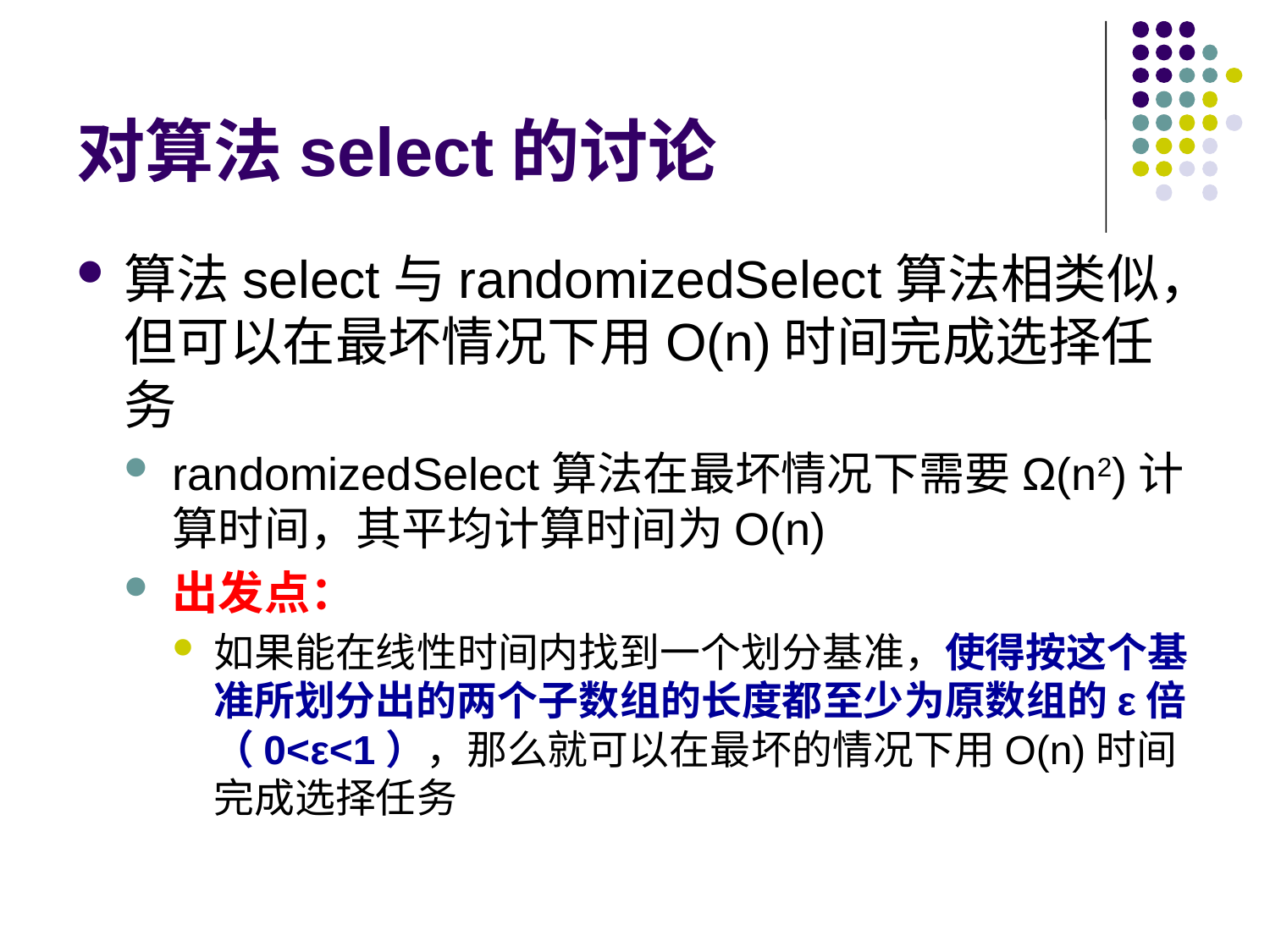

# 对算法select的讨论
算法select与randomizedSelect算法相类似，但可以在最坏情况下用O(n)时间完成选择任务
randomizedSelect算法在最坏情况下需要Ω(n2)计算时间，其平均计算时间为O(n)
出发点：
如果能在线性时间内找到一个划分基准，使得按这个基准所划分出的两个子数组的长度都至少为原数组的ε倍（0<ε<1），那么就可以在最坏的情况下用O(n)时间完成选择任务